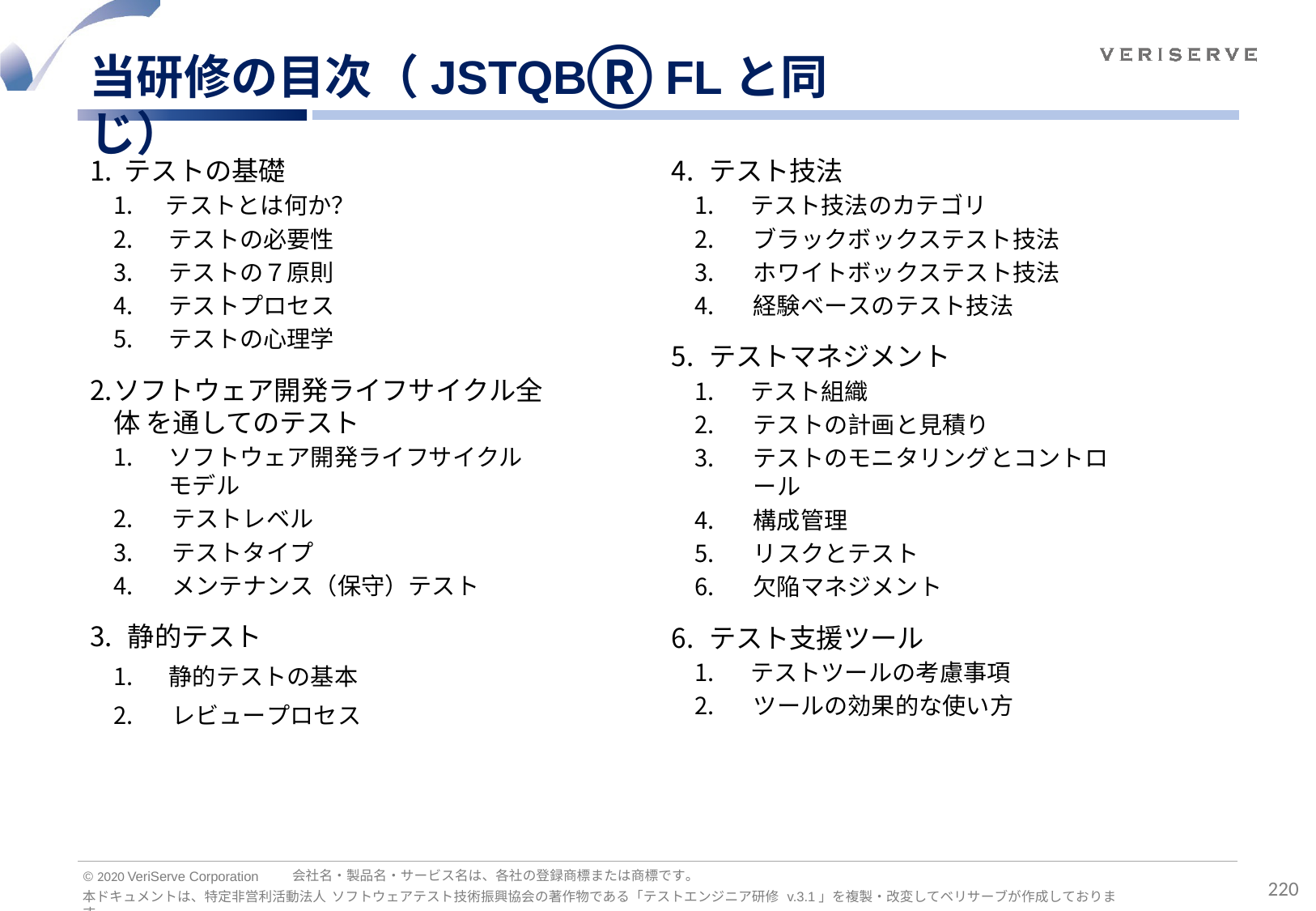

# 当研修の目次（JSTQBⓇ FLと同じ）
テストの基礎
テストとは何か？
テストの必要性
テストの７原則
テストプロセス
テストの心理学
ソフトウェア開発ライフサイクル全体 を通してのテスト
ソフトウェア開発ライフサイクルモデル
テストレベル
テストタイプ
メンテナンス（保守）テスト
静的テスト
静的テストの基本
レビュープロセス
テスト技法
テスト技法のカテゴリ
ブラックボックステスト技法
ホワイトボックステスト技法
経験ベースのテスト技法
テストマネジメント
テスト組織
テストの計画と見積り
テストのモニタリングとコントロール
構成管理
リスクとテスト
欠陥マネジメント
テスト支援ツール
テストツールの考慮事項
ツールの効果的な使い方
会社名・製品名・サービス名は、各社の登録商標または商標です。
© 2020 VeriServe Corporation
220
本ドキュメントは、特定非営利活動法人 ソフトウェアテスト技術振興協会の著作物である「テストエンジニア研修 v.3.1」を複製・改変してベリサーブが作成しております。